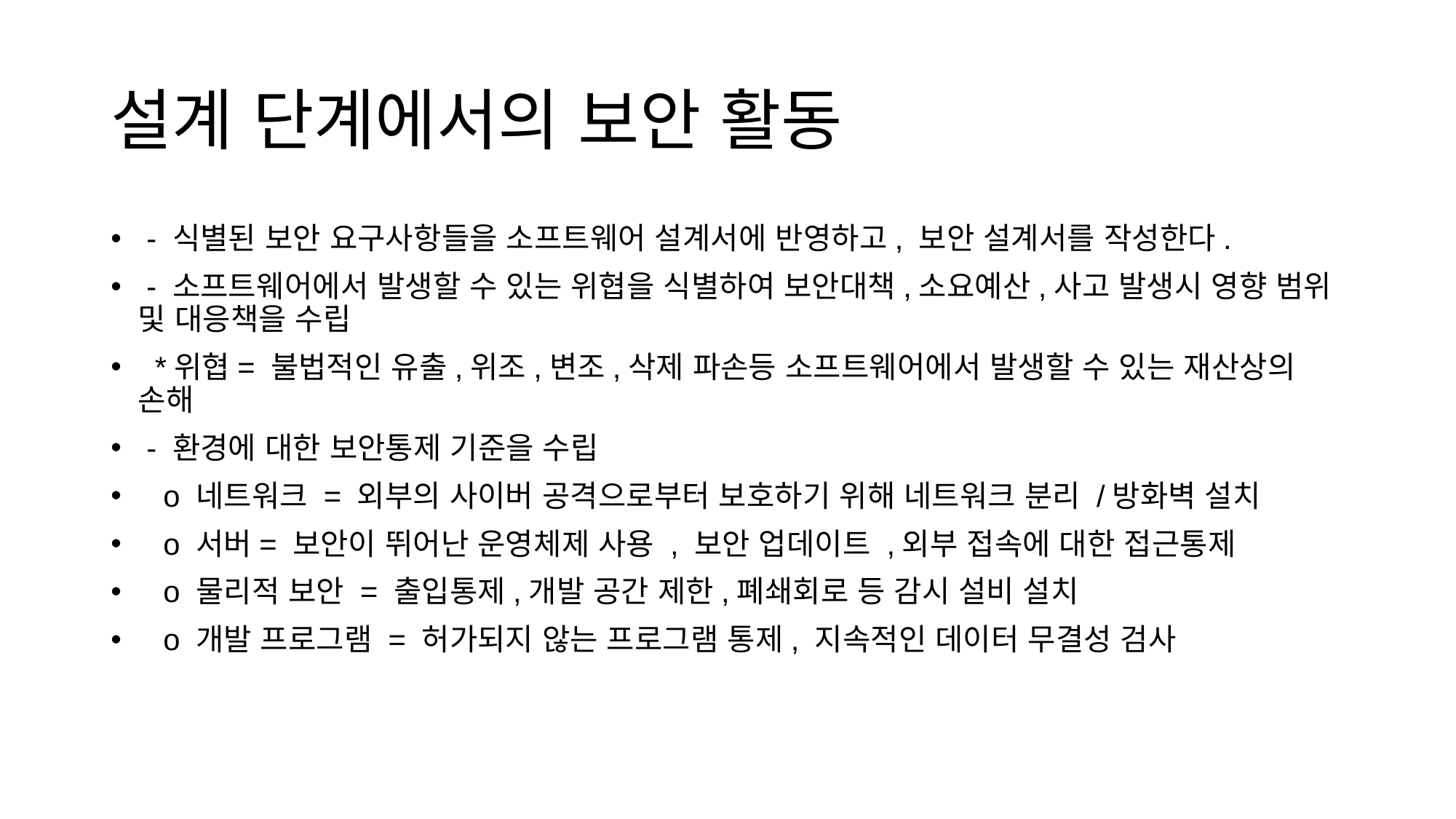

# 설계 단계에서의 보안 활동
 - 식별된 보안 요구사항들을 소프트웨어 설계서에 반영하고, 보안 설계서를 작성한다.
 - 소프트웨어에서 발생할 수 있는 위협을 식별하여 보안대책,소요예산,사고 발생시 영향 범위 및 대응책을 수립
  *위협= 불법적인 유출,위조,변조,삭제 파손등 소프트웨어에서 발생할 수 있는 재산상의 손해
 - 환경에 대한 보안통제 기준을 수립
   o 네트워크 = 외부의 사이버 공격으로부터 보호하기 위해 네트워크 분리 /방화벽 설치
   o 서버= 보안이 뛰어난 운영체제 사용 , 보안 업데이트 ,외부 접속에 대한 접근통제
   o 물리적 보안 = 출입통제,개발 공간 제한,폐쇄회로 등 감시 설비 설치
   o 개발 프로그램 = 허가되지 않는 프로그램 통제, 지속적인 데이터 무결성 검사